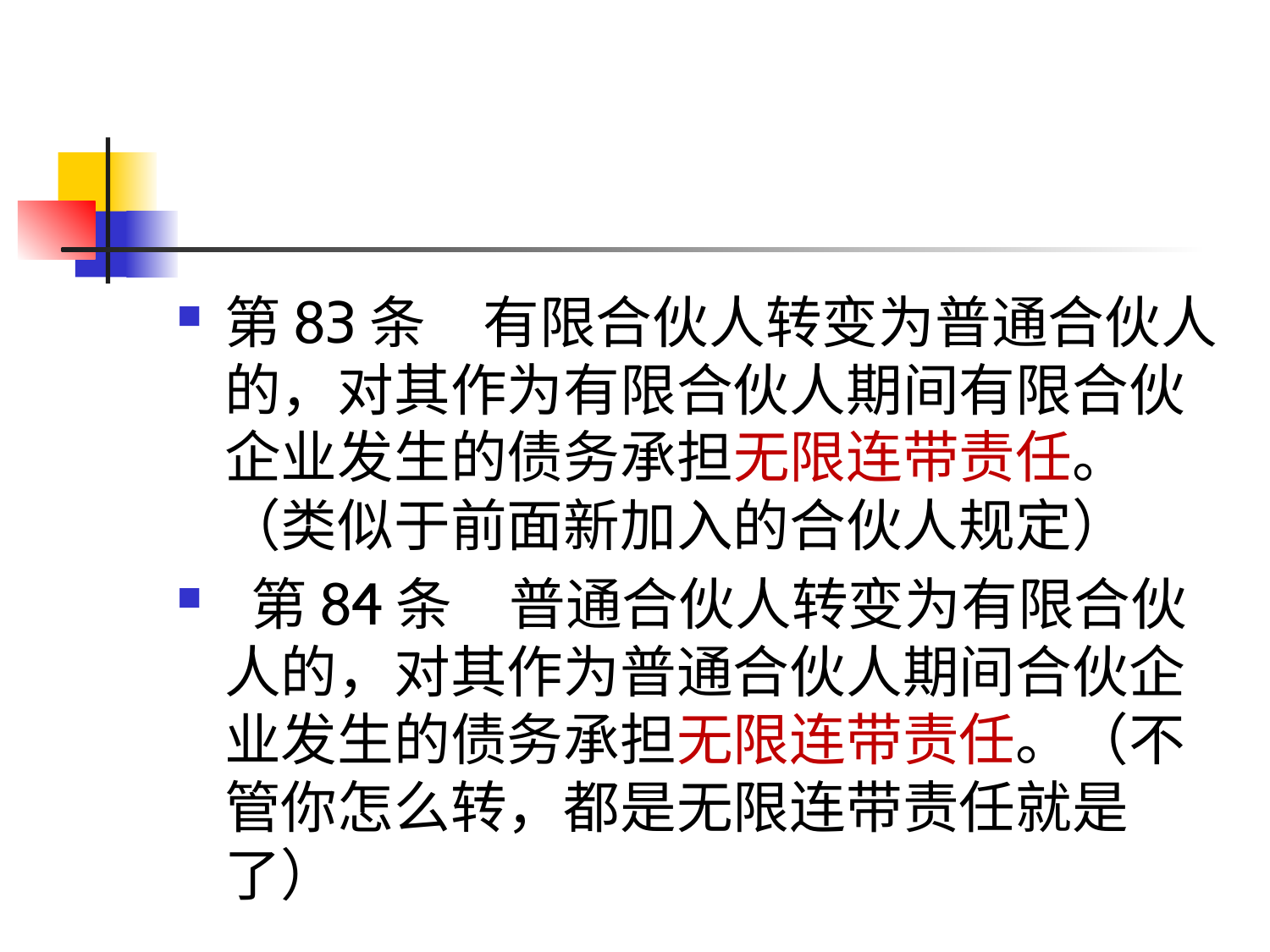

#
第83条　有限合伙人转变为普通合伙人的，对其作为有限合伙人期间有限合伙企业发生的债务承担无限连带责任。（类似于前面新加入的合伙人规定）
 第84条　普通合伙人转变为有限合伙人的，对其作为普通合伙人期间合伙企业发生的债务承担无限连带责任。（不管你怎么转，都是无限连带责任就是了）